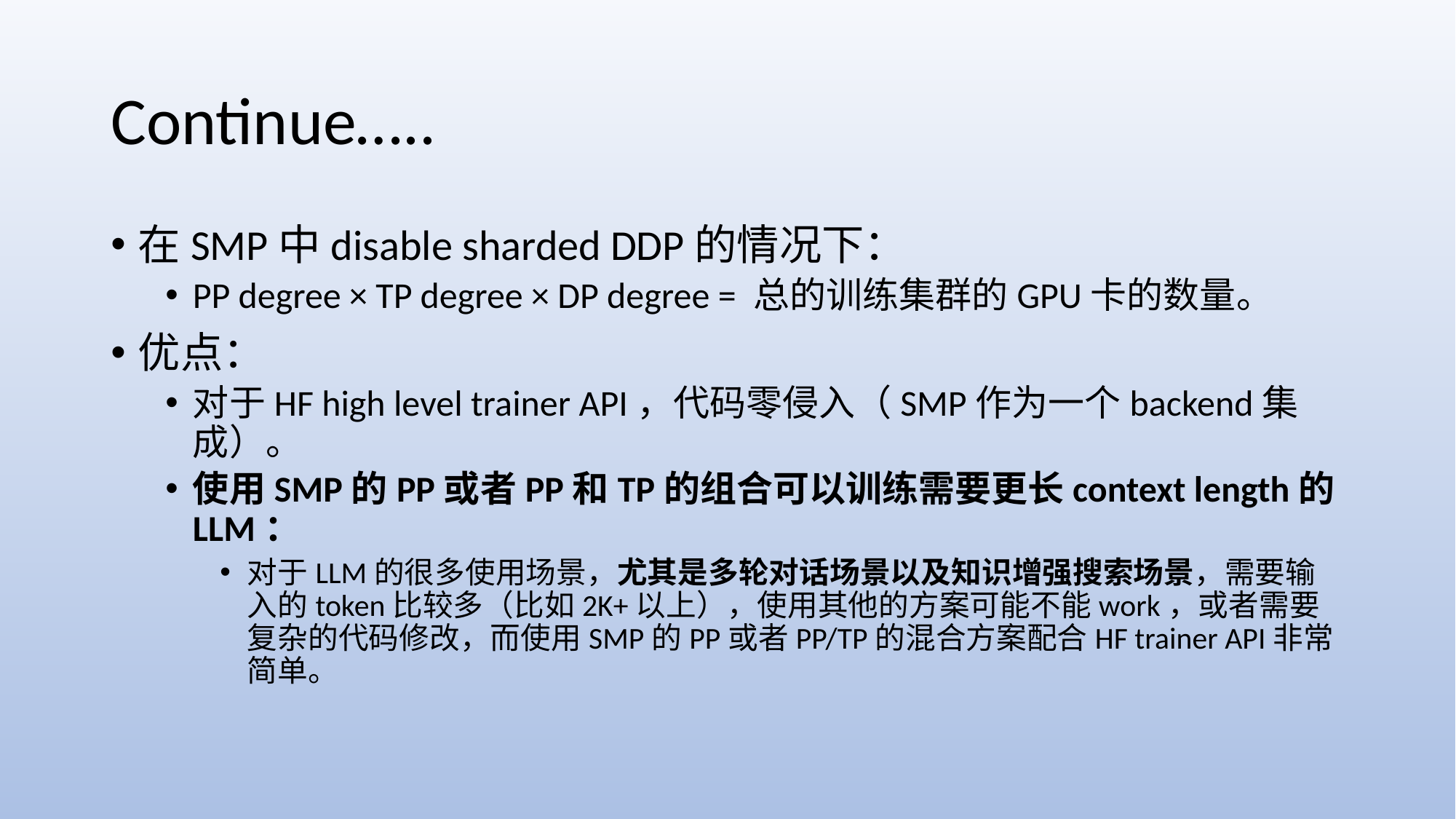

# Continue…..
在SMP中disable sharded DDP的情况下：
PP degree × TP degree × DP degree = 总的训练集群的GPU卡的数量。
优点：
对于HF high level trainer API，代码零侵入（SMP作为一个backend集成）。
使用SMP的PP或者PP和TP的组合可以训练需要更长context length的LLM：
对于LLM的很多使用场景，尤其是多轮对话场景以及知识增强搜索场景，需要输入的token比较多（比如2K+以上），使用其他的方案可能不能work，或者需要复杂的代码修改，而使用SMP的PP或者PP/TP的混合方案配合HF trainer API非常简单。